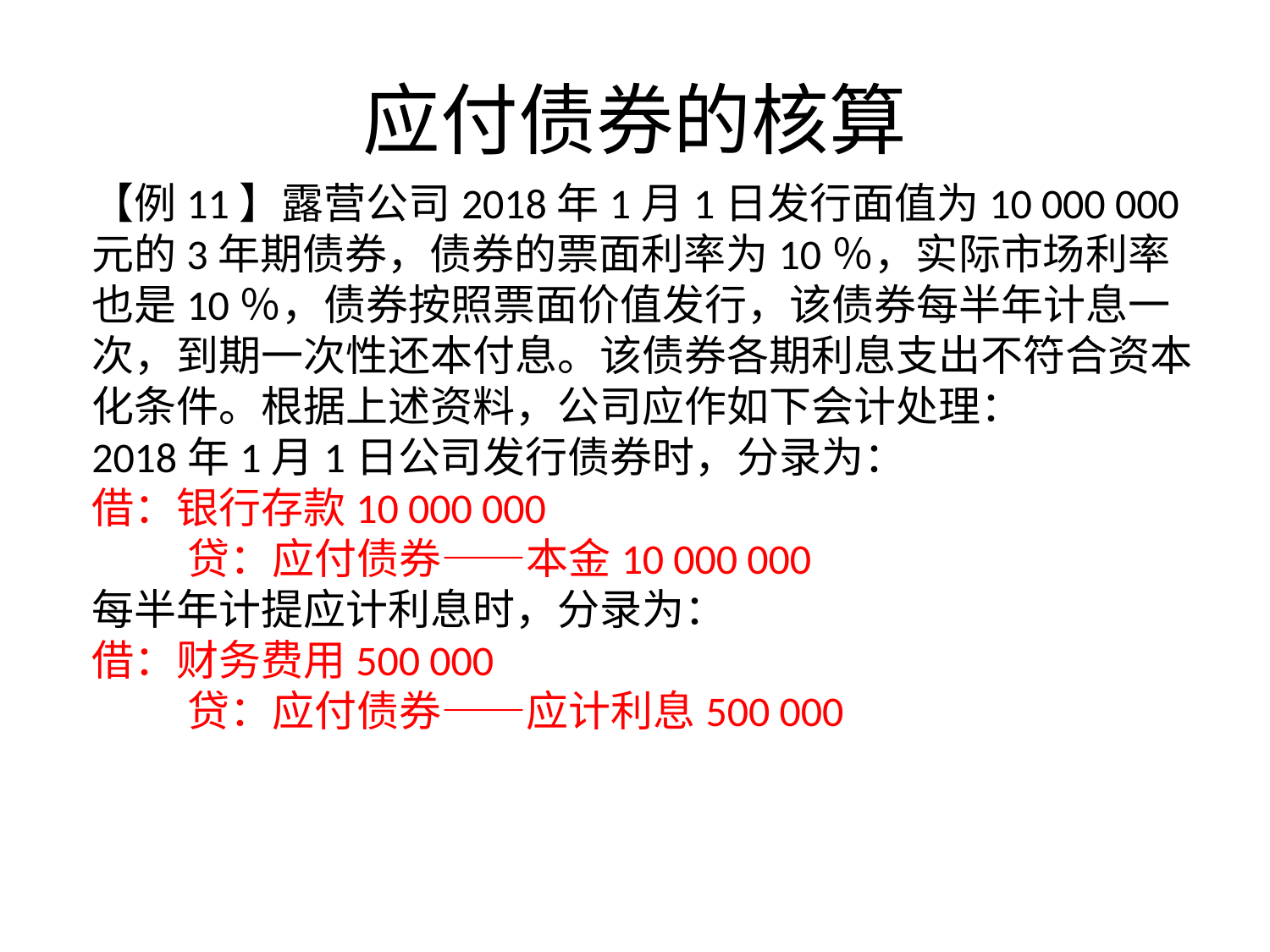

# 应付债券的核算
【例11】露营公司2018年1月1日发行面值为10 000 000元的3年期债券，债券的票面利率为10％，实际市场利率也是10％，债券按照票面价值发行，该债券每半年计息一次，到期一次性还本付息。该债券各期利息支出不符合资本化条件。根据上述资料，公司应作如下会计处理：
2018年1月1日公司发行债券时，分录为：
借：银行存款10 000 000
         贷：应付债券——本金10 000 000
每半年计提应计利息时，分录为：
借：财务费用500 000
         贷：应付债券——应计利息500 000